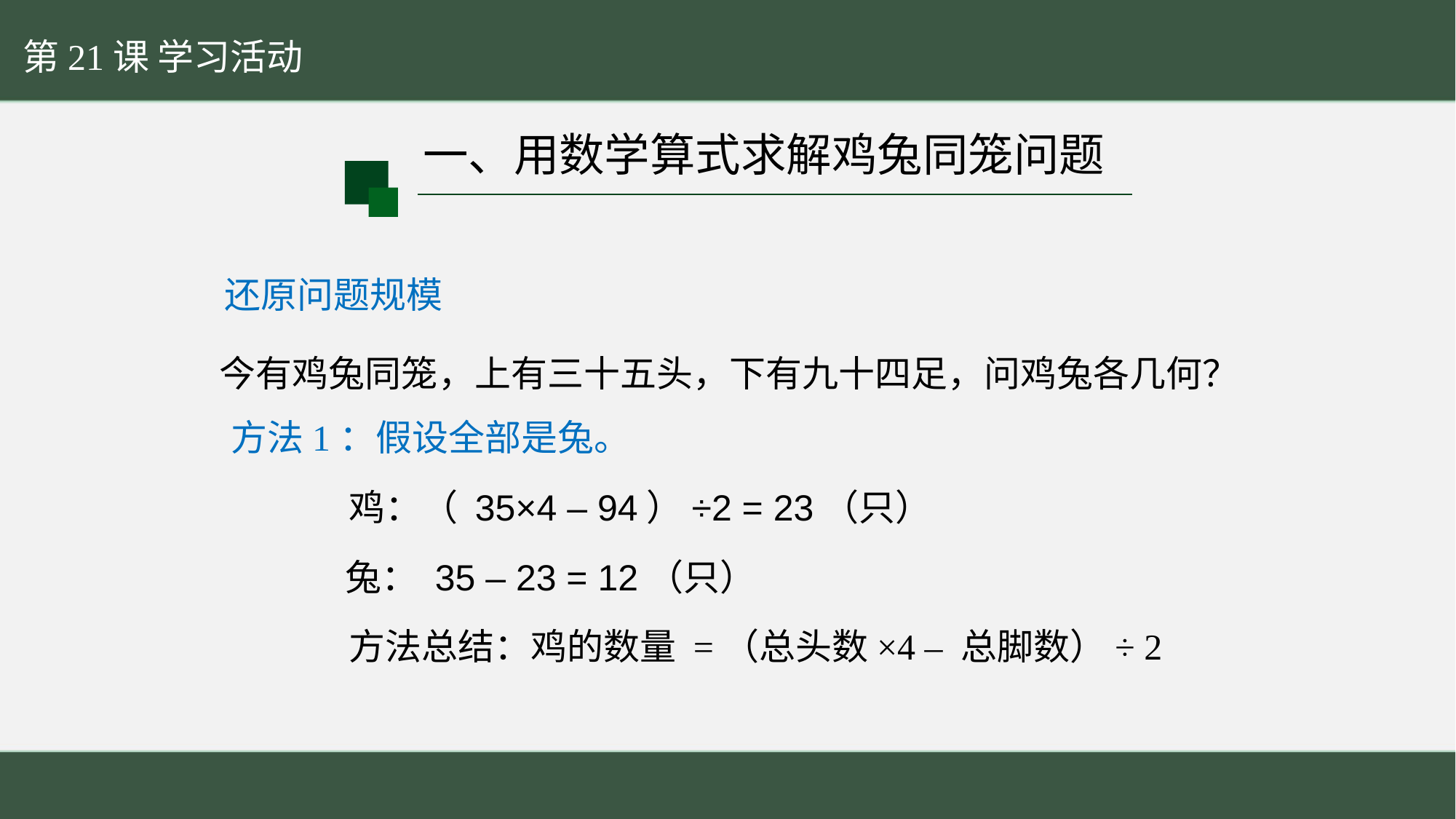

第21课 学习活动
一、用数学算式求解鸡兔同笼问题

还原问题规模
今有鸡兔同笼，上有三十五头，下有九十四足，问鸡兔各几何？
    方法1：假设全部是兔。
      　        鸡：（ 35×4 – 94）÷2 = 23（只）
                  兔： 35 – 23 = 12（只）
    　          方法总结：鸡的数量 =（总头数×4 – 总脚数）÷ 2